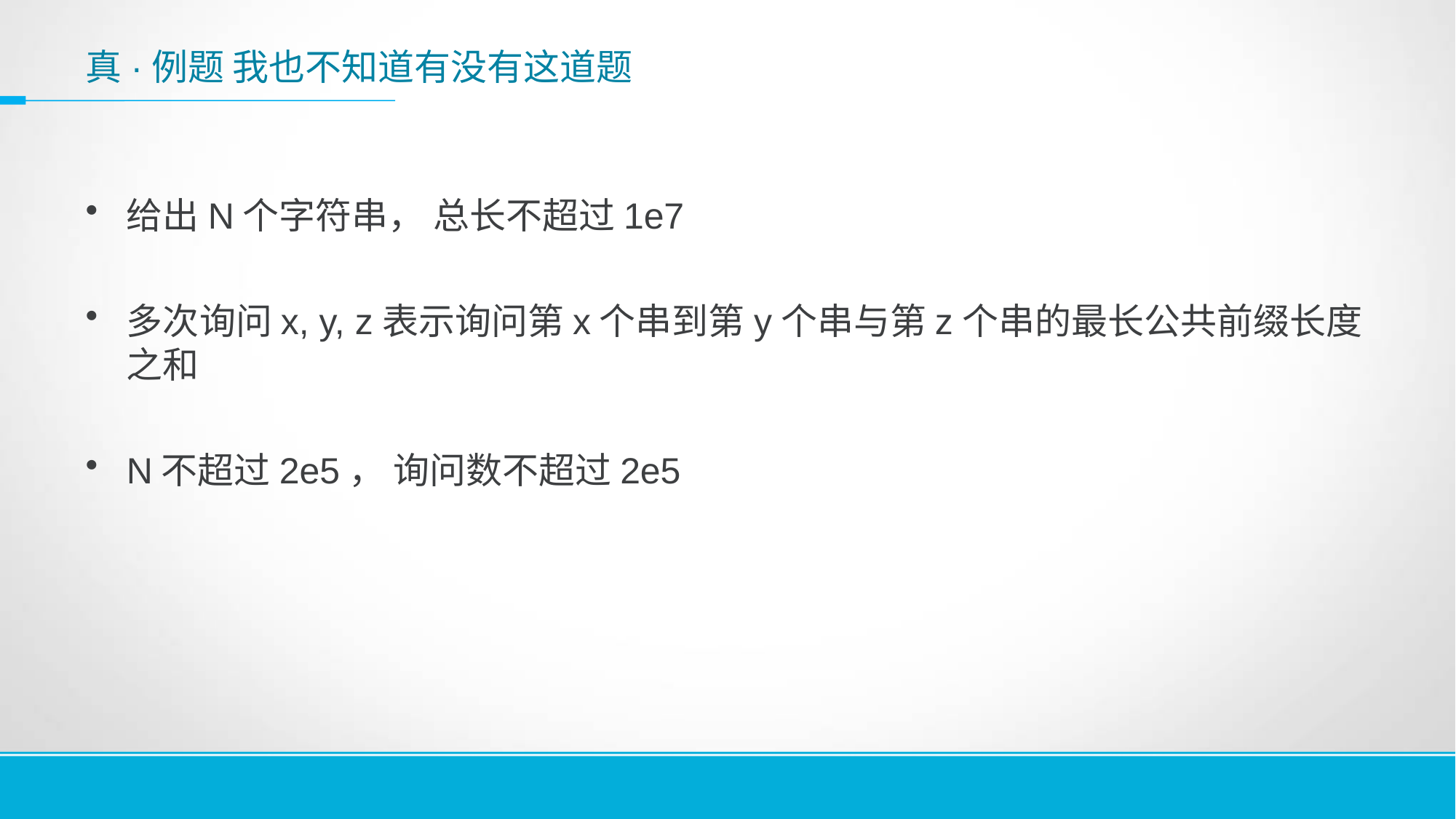

# 真·例题 我也不知道有没有这道题

给出N个字符串， 总长不超过1e7

多次询问x, y, z表示询问第x个串到第y个串与第z个串的最长公共前缀长度之和

N不超过2e5， 询问数不超过2e5